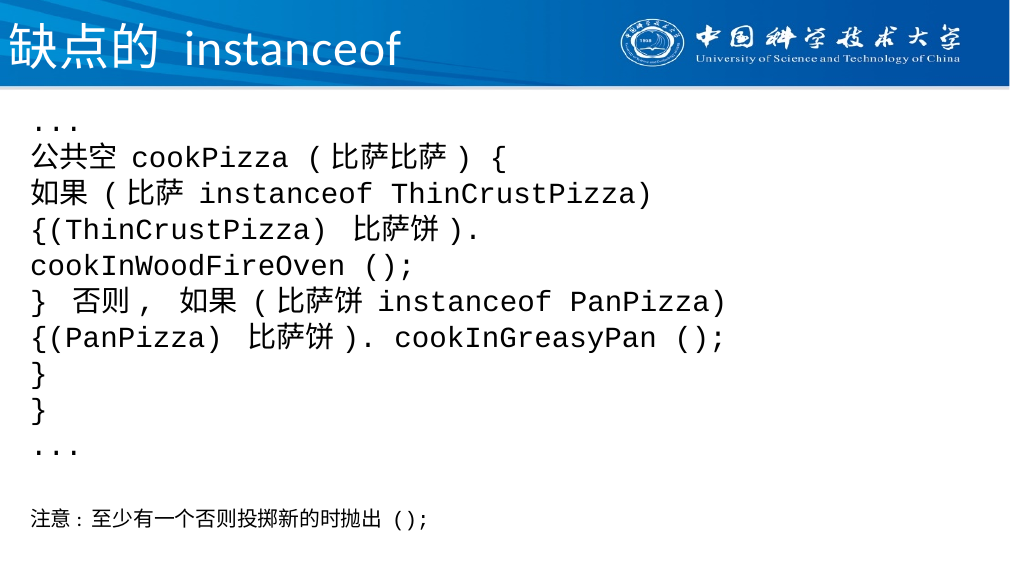

# 缺点的 instanceof
...
公共空 cookPizza (比萨比萨) {
如果 (比萨 instanceof ThinCrustPizza) {(ThinCrustPizza) 比萨饼). cookInWoodFireOven ();
} 否则, 如果 (比萨饼 instanceof PanPizza) {(PanPizza) 比萨饼). cookInGreasyPan ();
}
}
...

注意: 至少有一个否则投掷新的时抛出 ();